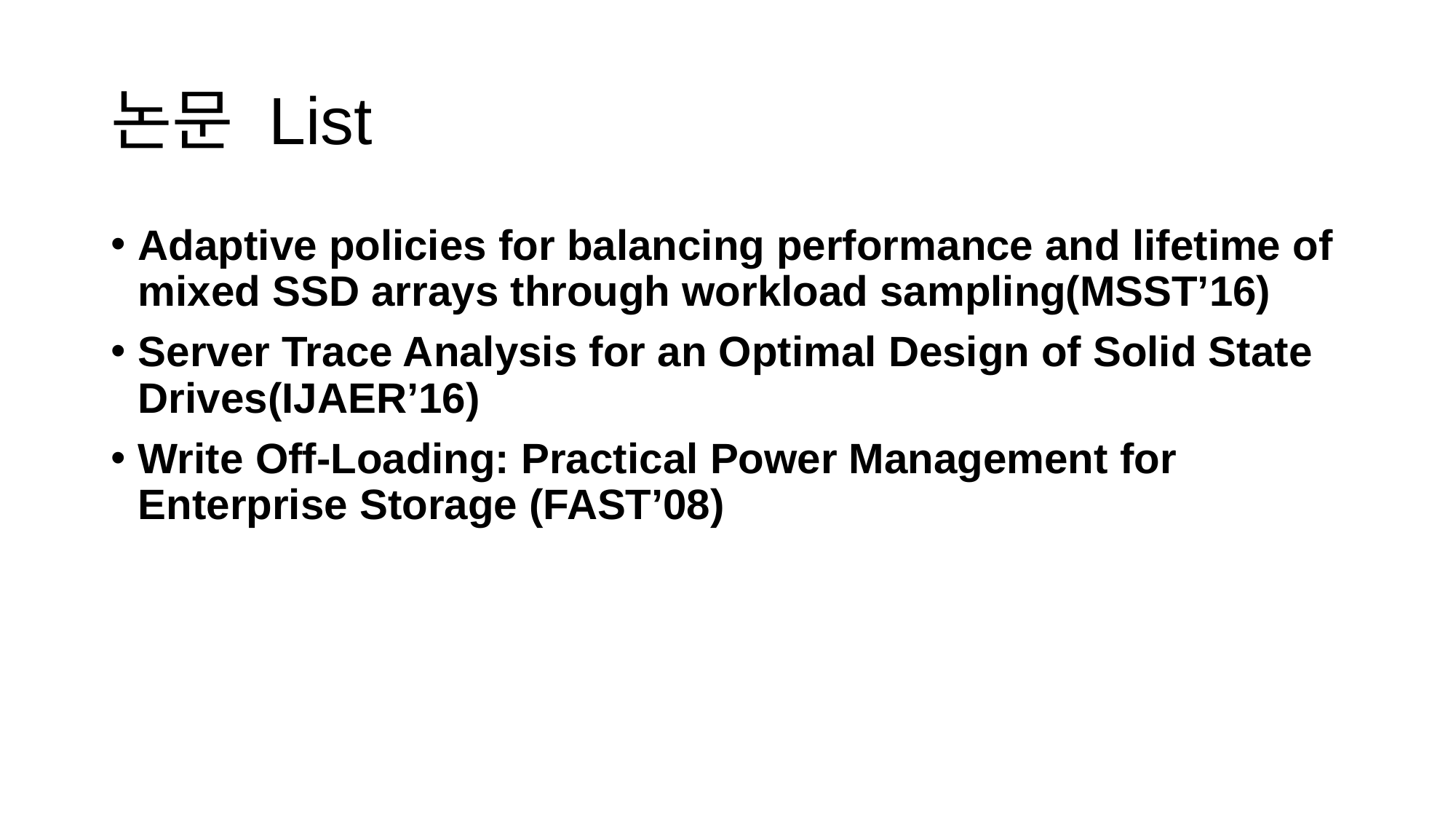

# 논문 List
Adaptive policies for balancing performance and lifetime of mixed SSD arrays through workload sampling(MSST’16)
Server Trace Analysis for an Optimal Design of Solid State Drives(IJAER’16)
Write Off-Loading: Practical Power Management for Enterprise Storage (FAST’08)